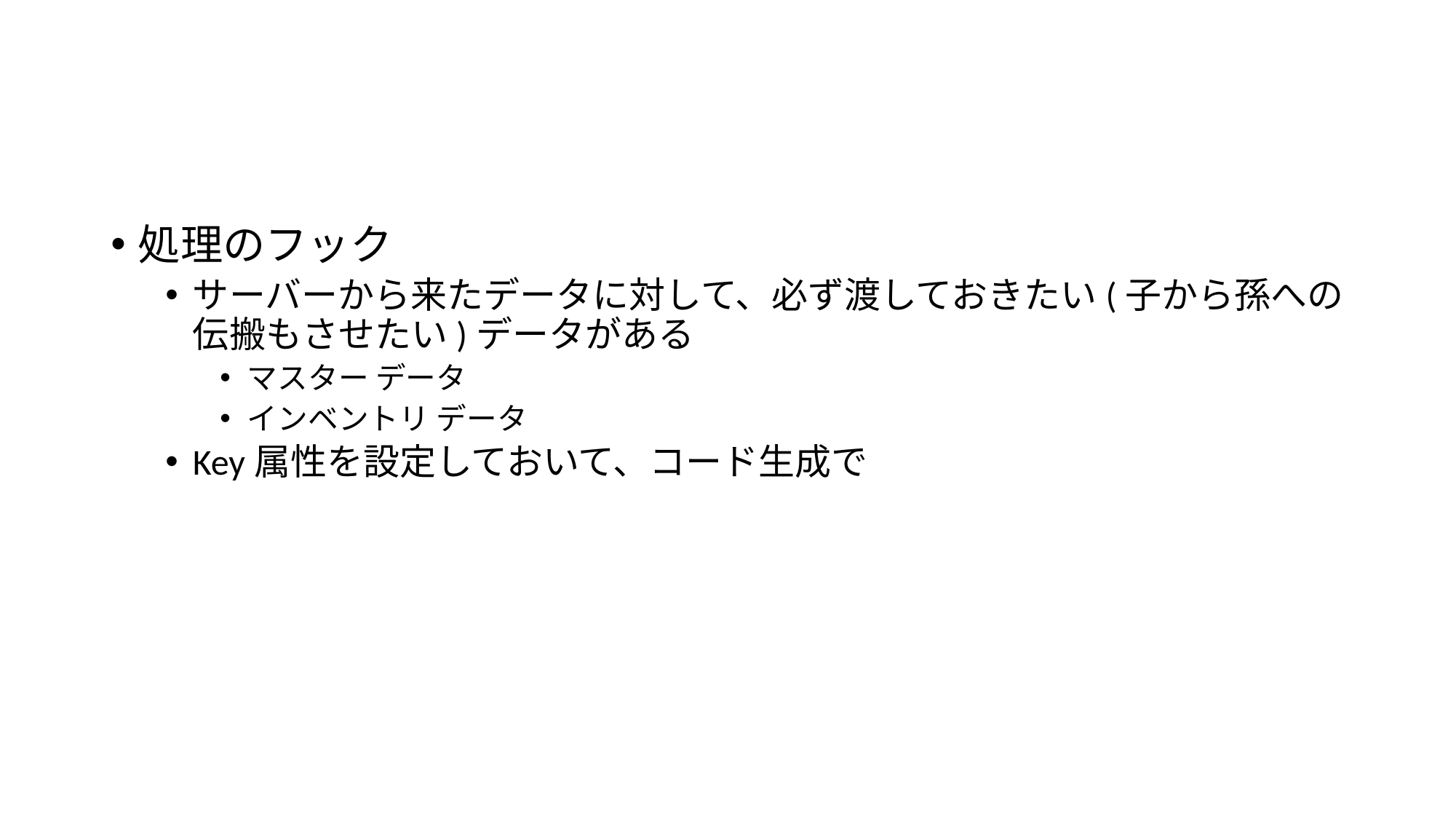

#
処理のフック
サーバーから来たデータに対して、必ず渡しておきたい(子から孫への伝搬もさせたい)データがある
マスター データ
インベントリ データ
Key属性を設定しておいて、コード生成で